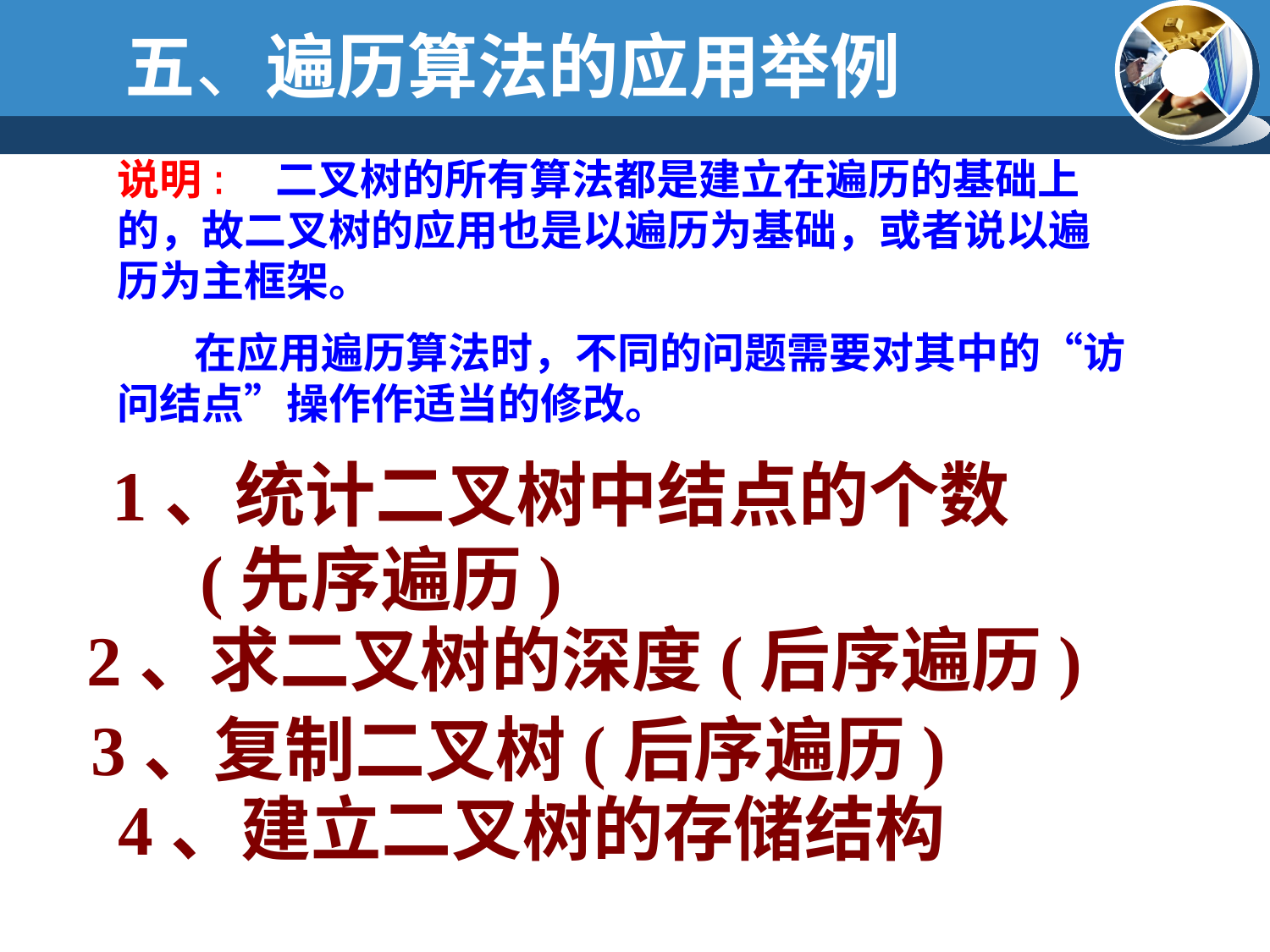

五、遍历算法的应用举例
说明:   二叉树的所有算法都是建立在遍历的基础上的，故二叉树的应用也是以遍历为基础，或者说以遍历为主框架。
       在应用遍历算法时，不同的问题需要对其中的“访问结点”操作作适当的修改。
1、统计二叉树中结点的个数
     (先序遍历)
2、求二叉树的深度(后序遍历)
3、复制二叉树(后序遍历)
4、建立二叉树的存储结构